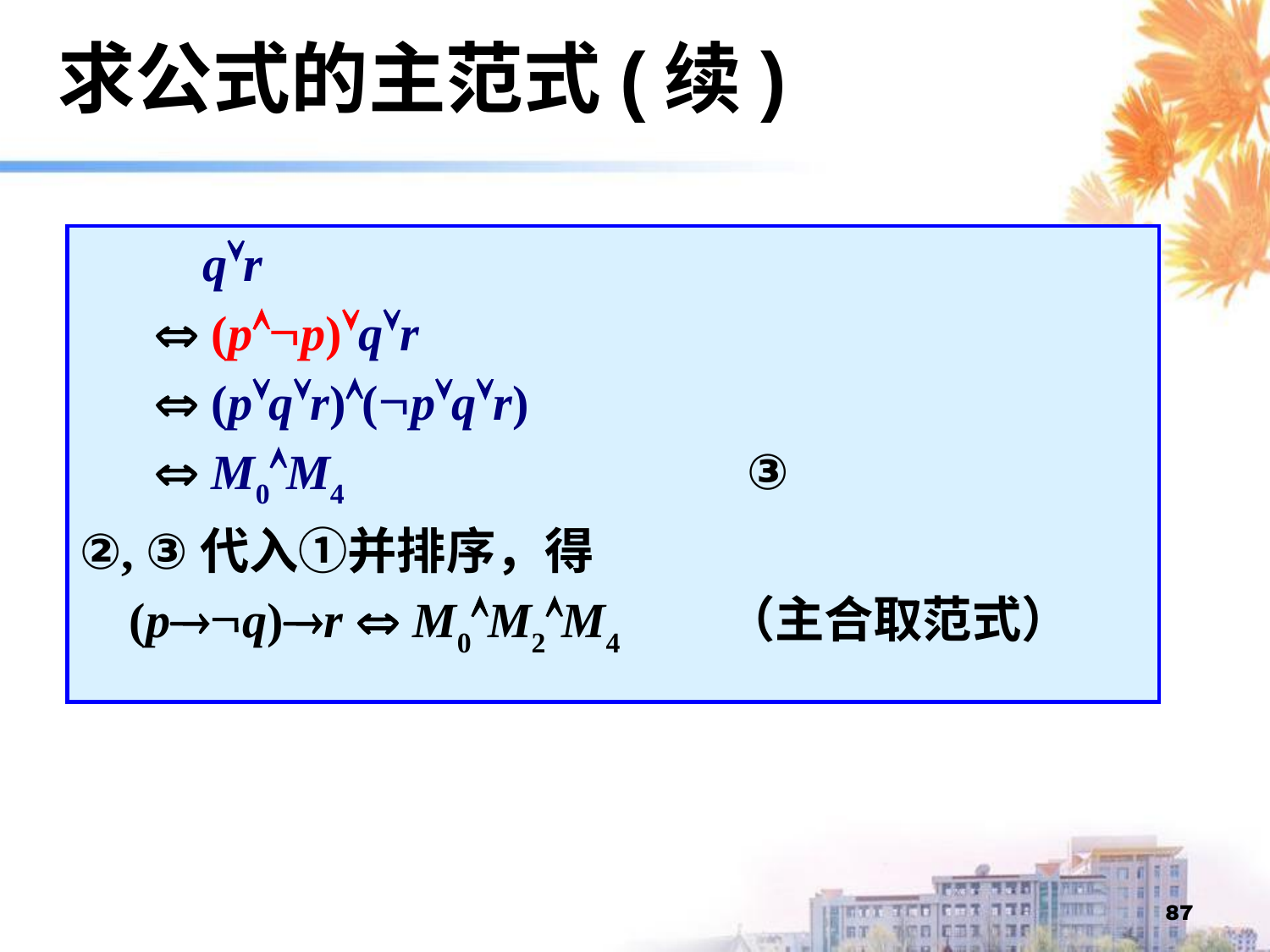

# 求公式的主范式(续)
          q∨r
      ⇔ (p∧¬p)∨q∨r
      ⇔ (p∨q∨r)∧(¬p∨q∨r)
      ⇔ M0∧M4                                                        ③
②, ③代入①并排序，得
    (p→¬q)→r ⇔ M0∧M2∧M4             （主合取范式）
87